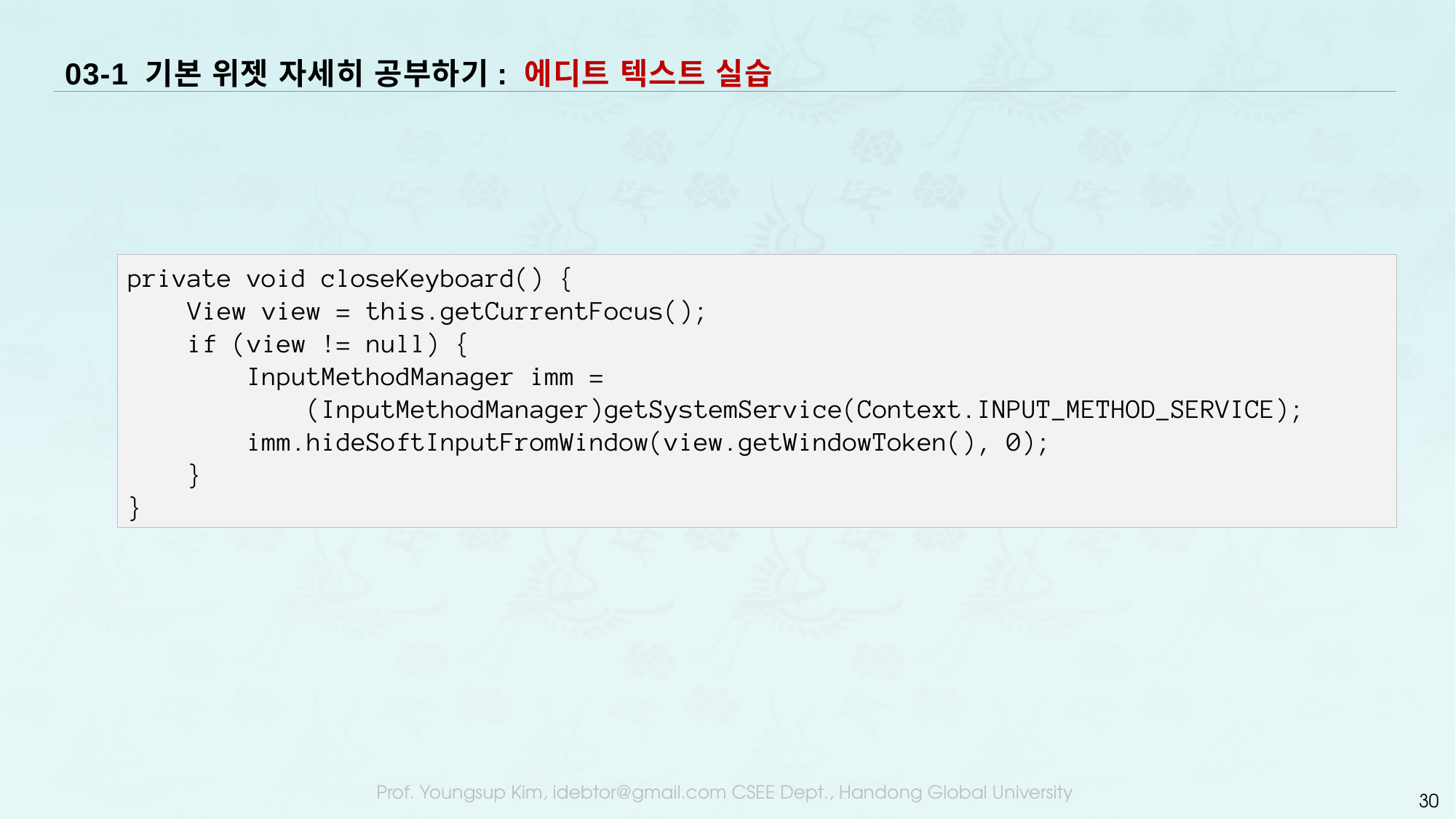

# 03-1 기본 위젯 자세히 공부하기: 에디트 텍스트 실습

private void closeKeyboard() {
    View view = this.getCurrentFocus();
    if (view != null) {
        InputMethodManager imm =
            (InputMethodManager)getSystemService(Context.INPUT_METHOD_SERVICE);
        imm.hideSoftInputFromWindow(view.getWindowToken(), 0);
    }
}
30